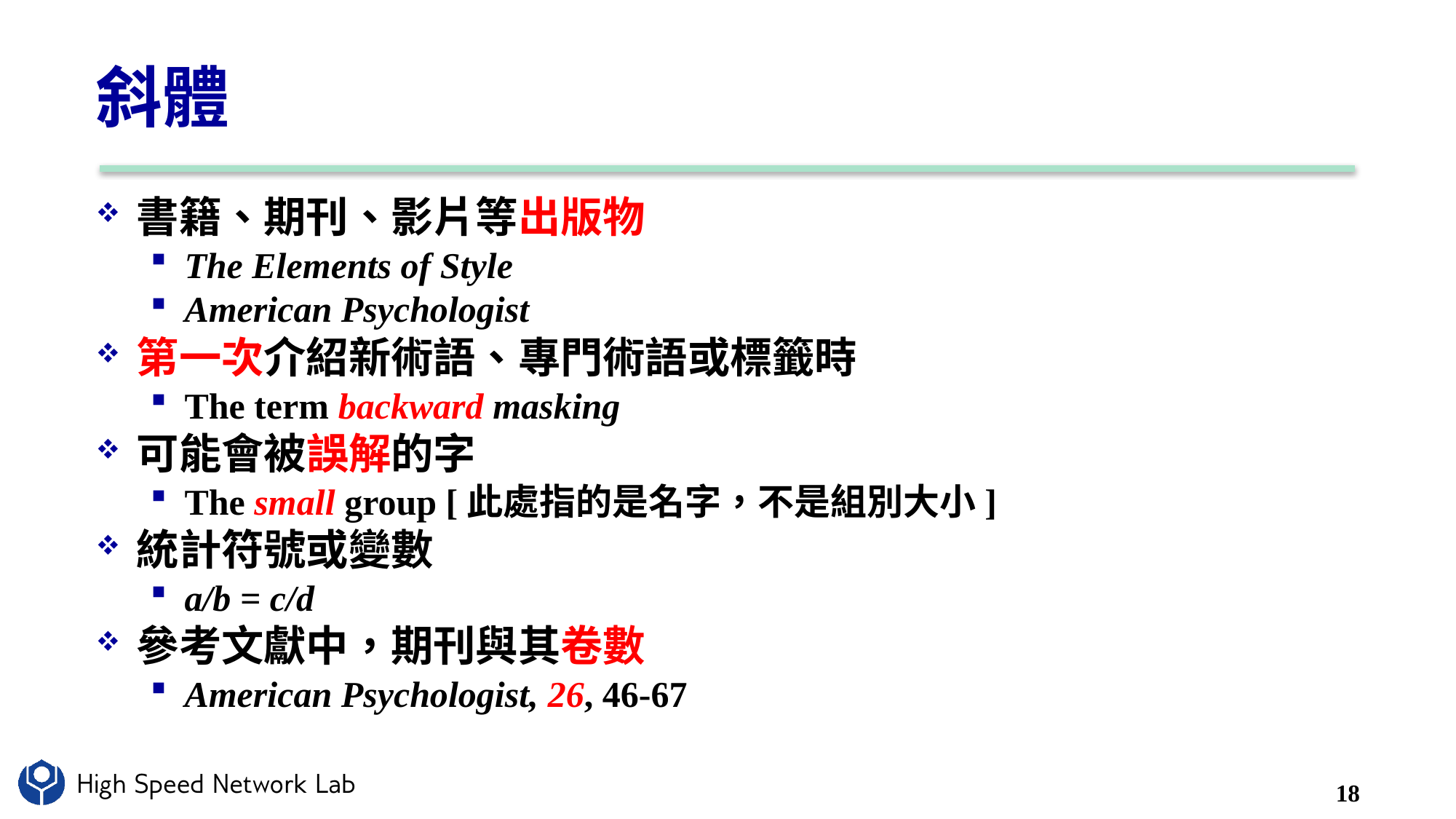

# 斜體
書籍、期刊、影片等出版物
The Elements of Style
American Psychologist
第一次介紹新術語、專門術語或標籤時
The term backward masking
可能會被誤解的字
The small group [此處指的是名字，不是組別大小]
統計符號或變數
a/b = c/d
參考文獻中，期刊與其卷數
American Psychologist, 26, 46-67
18